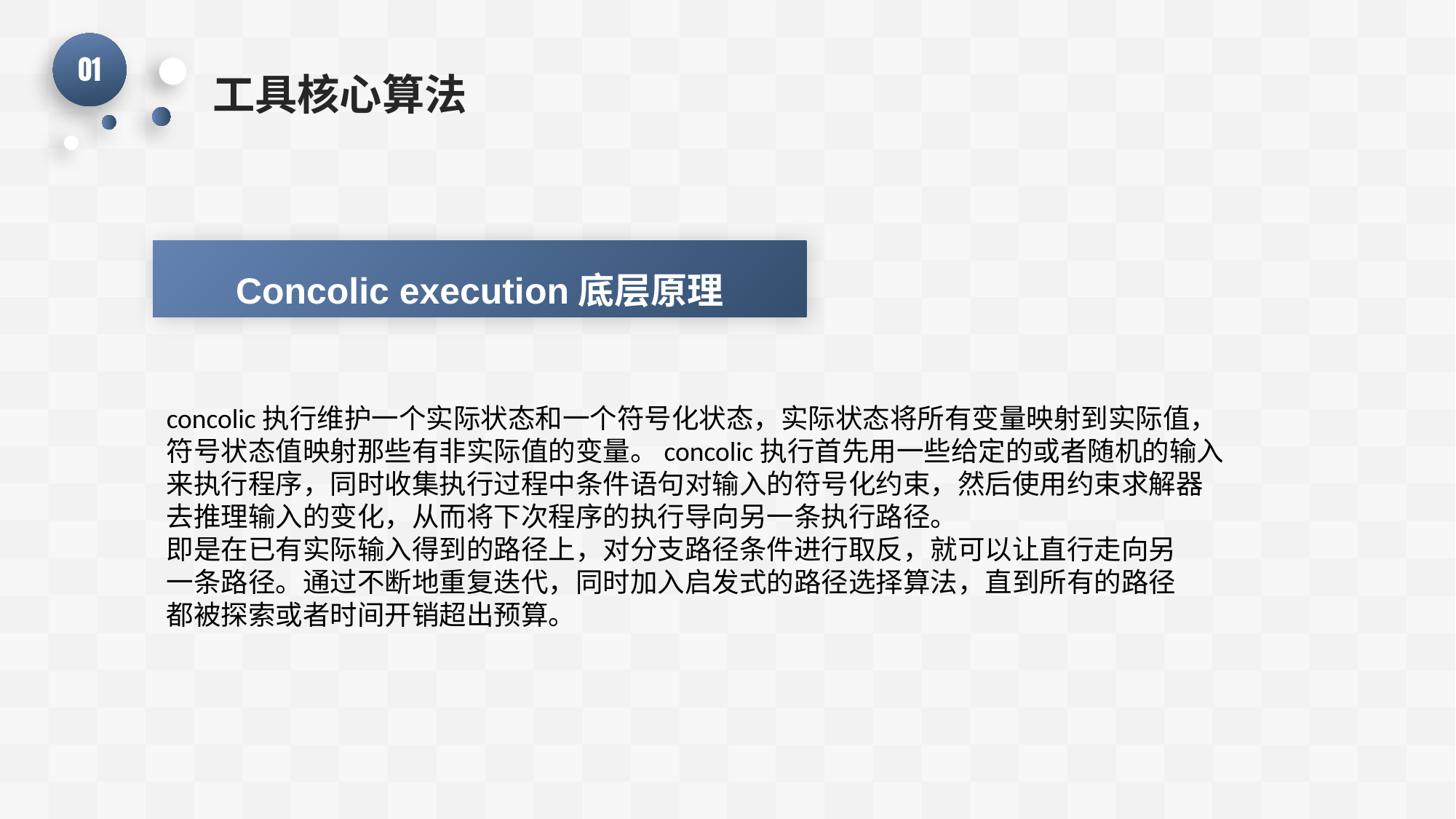

01

工具核心算法

Concolic execution底层原理
concolic执行维护一个实际状态和一个符号化状态，实际状态将所有变量映射到实际值，
符号状态值映射那些有非实际值的变量。concolic执行首先用一些给定的或者随机的输入
来执行程序，同时收集执行过程中条件语句对输入的符号化约束，然后使用约束求解器
去推理输入的变化，从而将下次程序的执行导向另一条执行路径。
即是在已有实际输入得到的路径上，对分支路径条件进行取反，就可以让直行走向另
一条路径。通过不断地重复迭代，同时加入启发式的路径选择算法，直到所有的路径
都被探索或者时间开销超出预算。